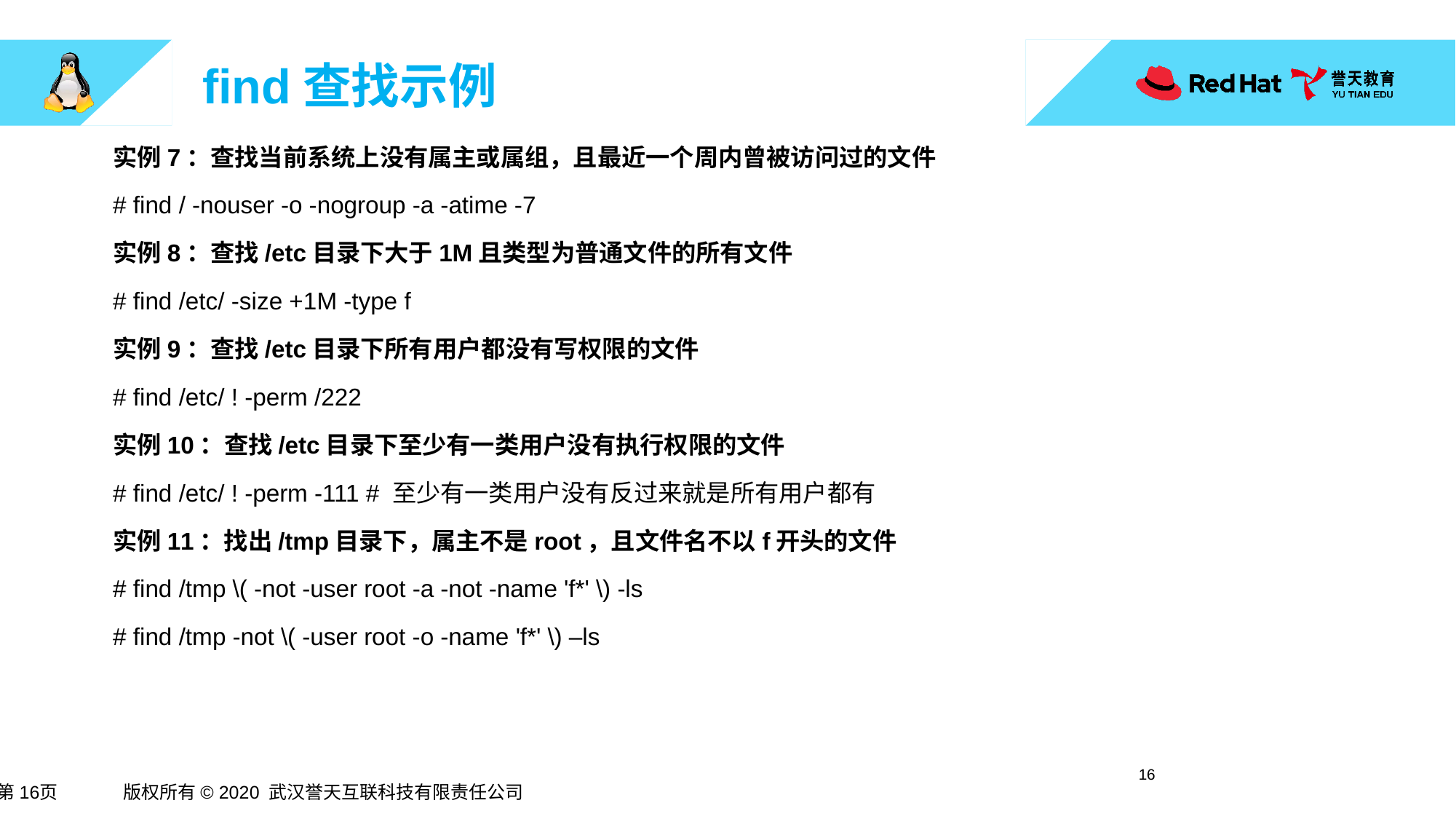

# find查找示例
实例7：查找当前系统上没有属主或属组，且最近一个周内曾被访问过的文件
# find / -nouser -o -nogroup -a -atime -7
实例8：查找/etc目录下大于1M且类型为普通文件的所有文件
# find /etc/ -size +1M -type f
实例9：查找/etc目录下所有用户都没有写权限的文件
# find /etc/ ! -perm /222
实例10：查找/etc目录下至少有一类用户没有执行权限的文件
# find /etc/ ! -perm -111 # 至少有一类用户没有反过来就是所有用户都有
实例11：找出/tmp目录下，属主不是root，且文件名不以f开头的文件
# find /tmp \( -not -user root -a -not -name 'f*' \) -ls
# find /tmp -not \( -user root -o -name 'f*' \) –ls

16